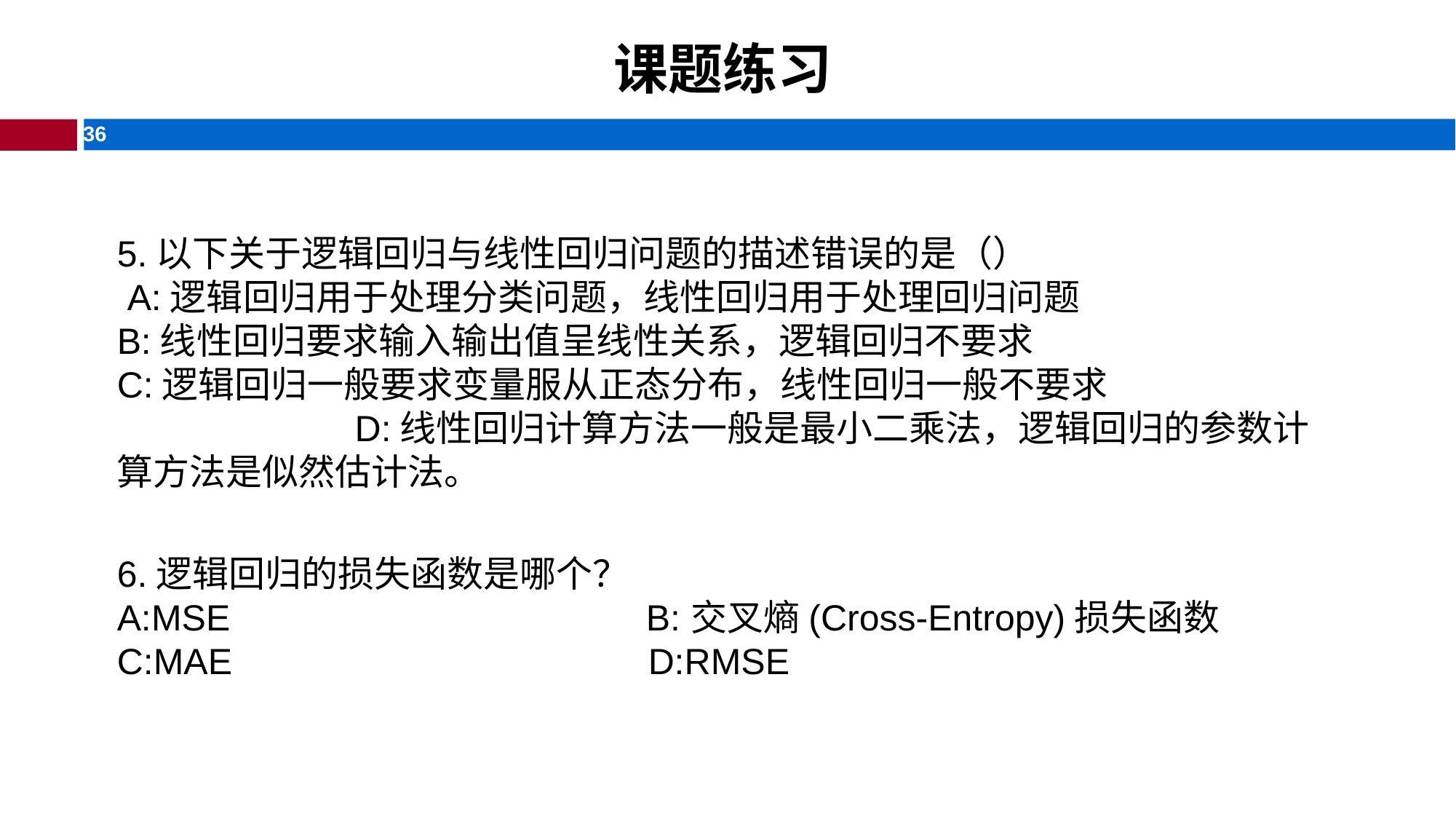

# 课题练习
5.以下关于逻辑回归与线性回归问题的描述错误的是（）
 A:逻辑回归用于处理分类问题，线性回归用于处理回归问题
B:线性回归要求输入输出值呈线性关系，逻辑回归不要求
C:逻辑回归一般要求变量服从正态分布，线性回归一般不要求                                                       D:线性回归计算方法一般是最小二乘法，逻辑回归的参数计算方法是似然估计法。

6.逻辑回归的损失函数是哪个？
A:MSE                                         B:交叉熵(Cross-Entropy)损失函数
C:MAE                                         D:RMSE